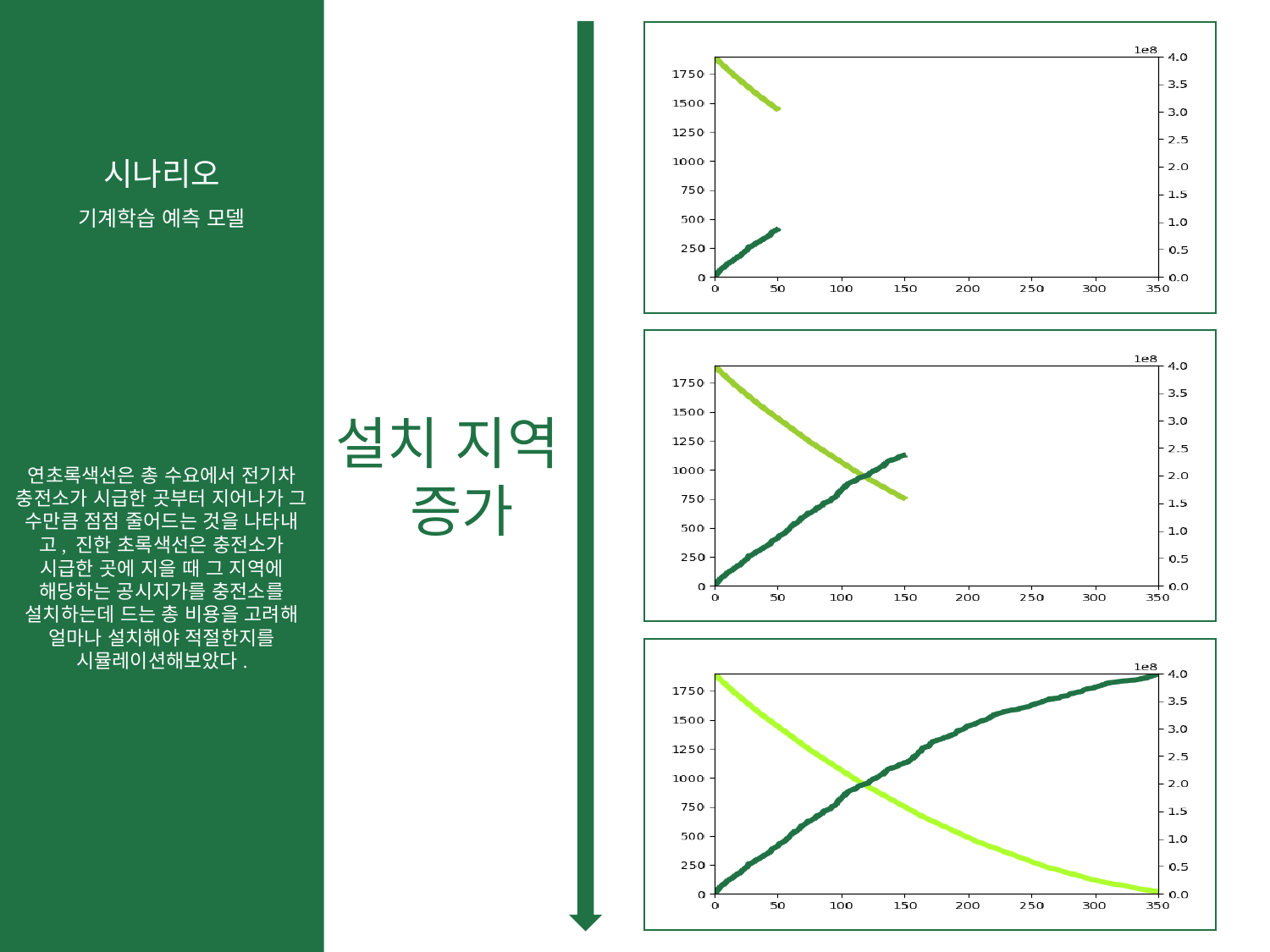

기계학습 예측 모델

설치 지역
 증가
연초록색선은 총 수요에서 전기차 충전소가 시급한 곳부터 지어나가 그 수만큼 점점 줄어드는 것을 나타내고, 진한 초록색선은 충전소가 시급한 곳에 지을 때 그 지역에 해당하는 공시지가를 충전소를 설치하는데 드는 총 비용을 고려해 얼마나 설치해야 적절한지를 시뮬레이션해보았다.